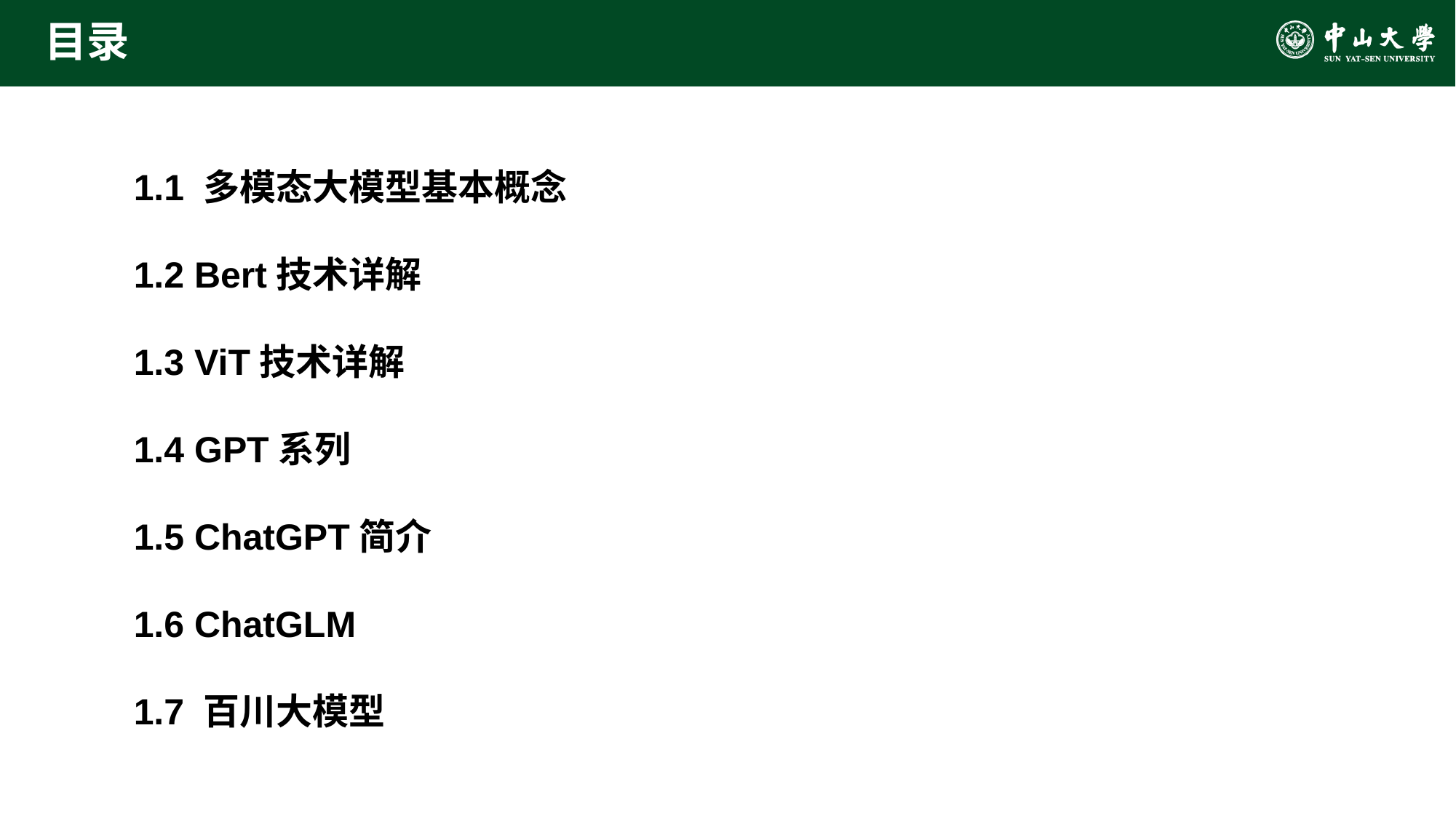

# 目录
1.1 多模态大模型基本概念
1.2 Bert技术详解
1.3 ViT技术详解
1.4 GPT系列
1.5 ChatGPT简介
1.6 ChatGLM
1.7 百川大模型